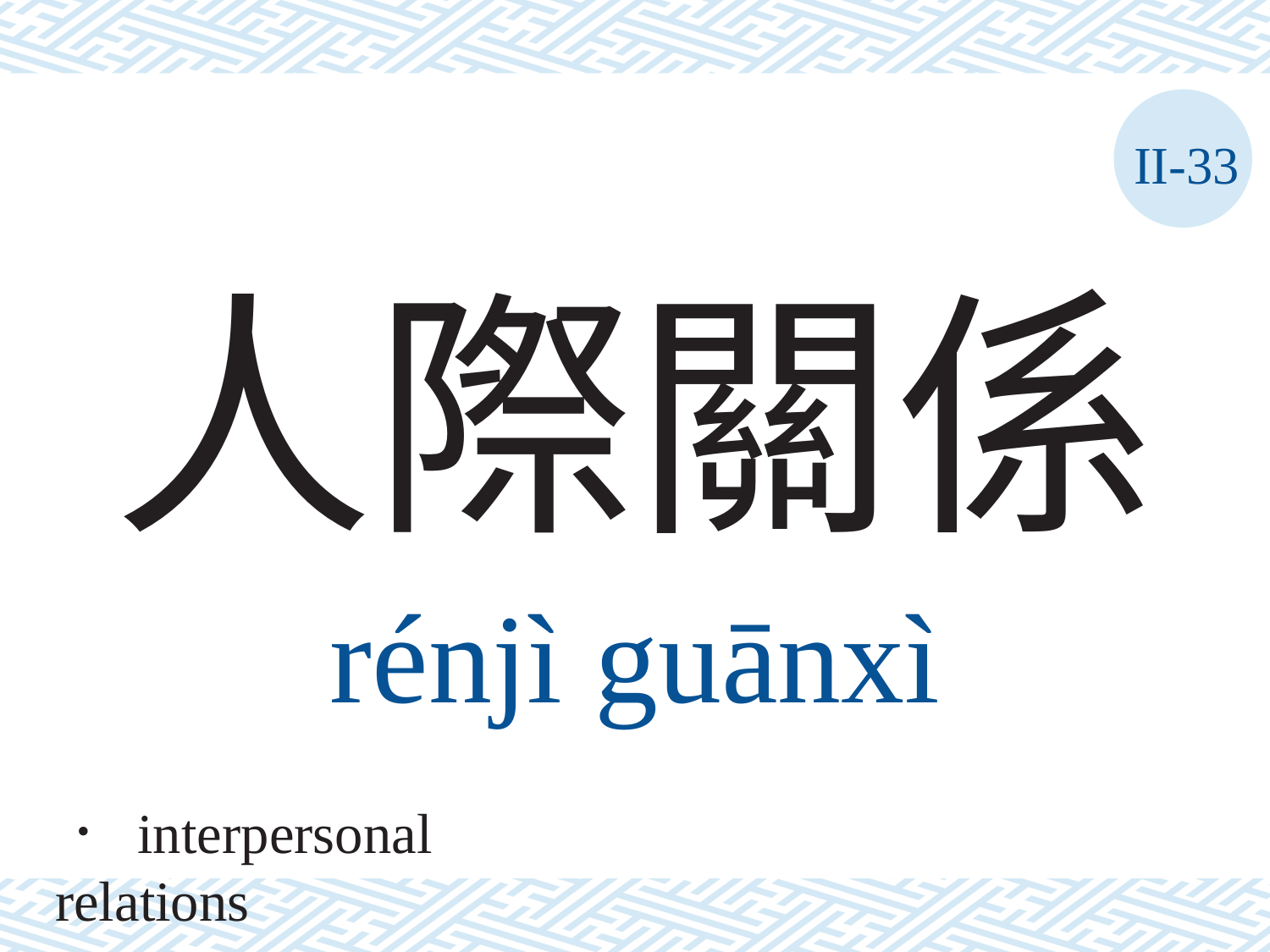

II-33
# 人際關係
rénjì	guānxì
． interpersonal relations